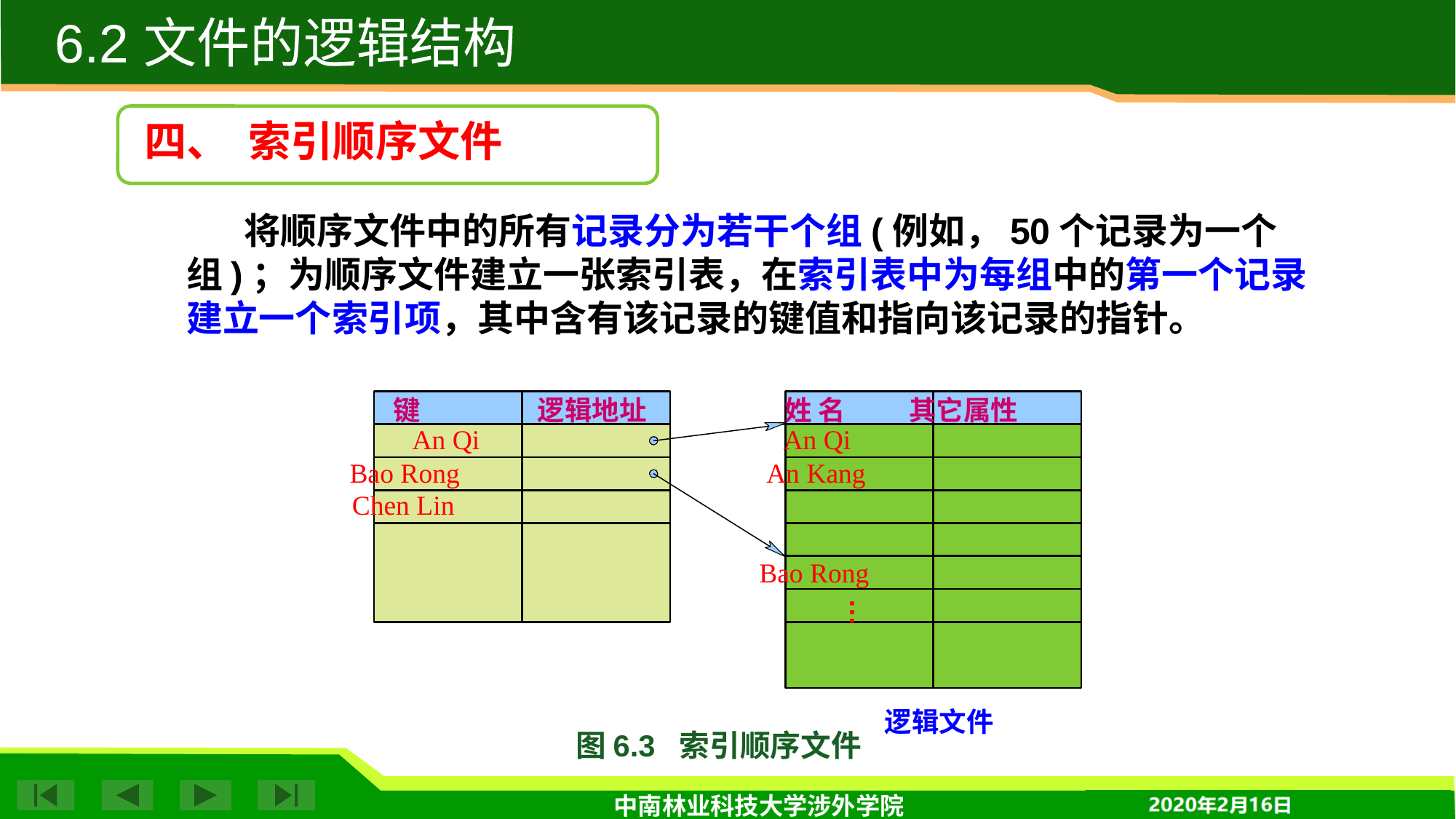

6.2 文件的逻辑结构

四、  索引顺序文件
           将顺序文件中的所有记录分为若干个组(例如，50个记录为一个组)；为顺序文件建立一张索引表，在索引表中为每组中的第一个记录建立一个索引项，其中含有该记录的键值和指向该记录的指针。

键
逻辑地址
姓 名
其它属性
An Qi
An Qi

Bao Rong
An Kang

Chen Lin

Bao Rong

…
逻辑文件
图6.3  索引顺序文件